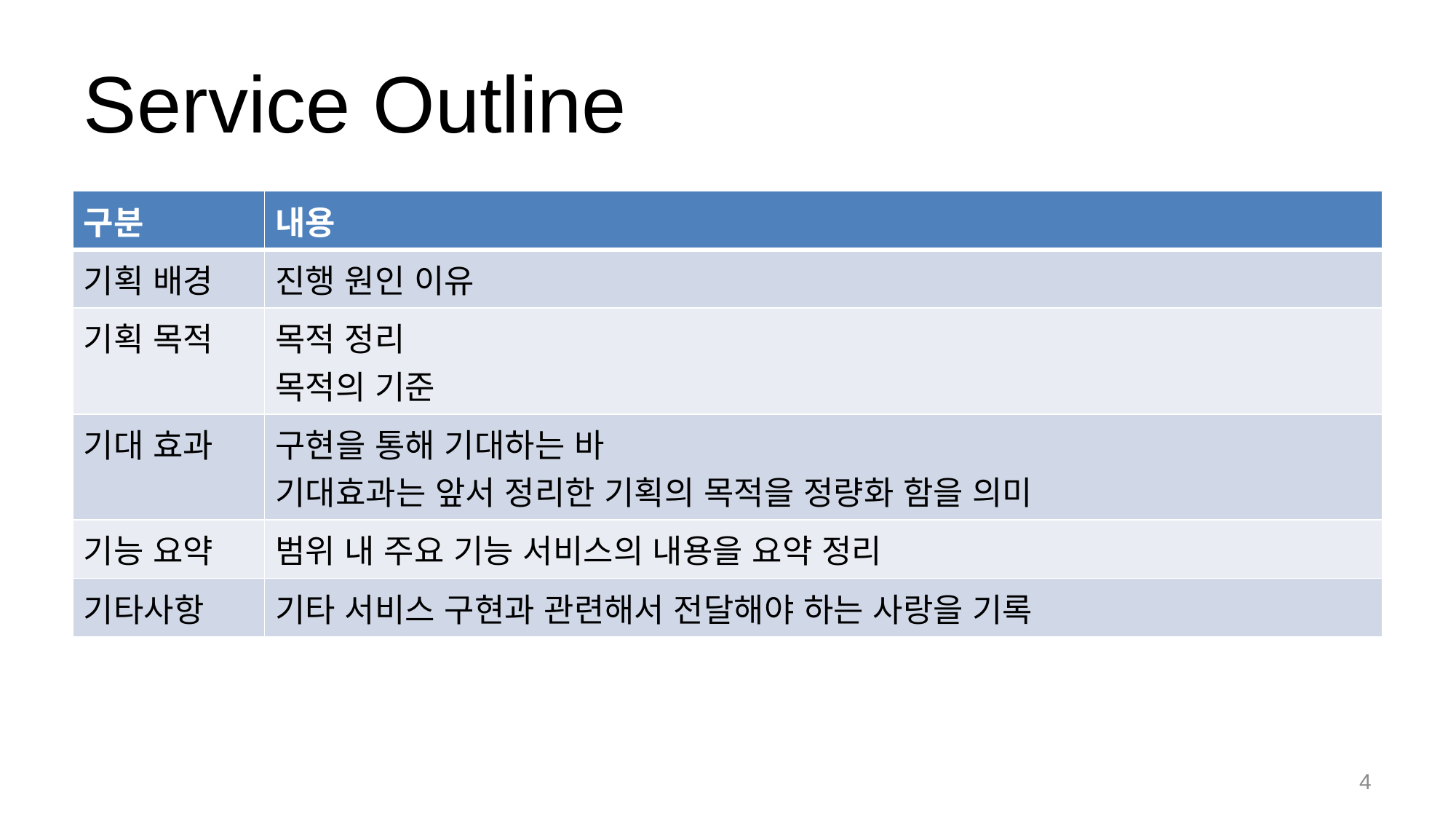

# Service Outline
| 구분 | 내용 |
| --- | --- |
| 기획 배경 | 진행 원인 이유 |
| 기획 목적 | 목적 정리 목적의 기준 |
| 기대 효과 | 구현을 통해 기대하는 바 기대효과는 앞서 정리한 기획의 목적을 정량화 함을 의미 |
| 기능 요약 | 범위 내 주요 기능 서비스의 내용을 요약 정리 |
| 기타사항 | 기타 서비스 구현과 관련해서 전달해야 하는 사랑을 기록 |
4